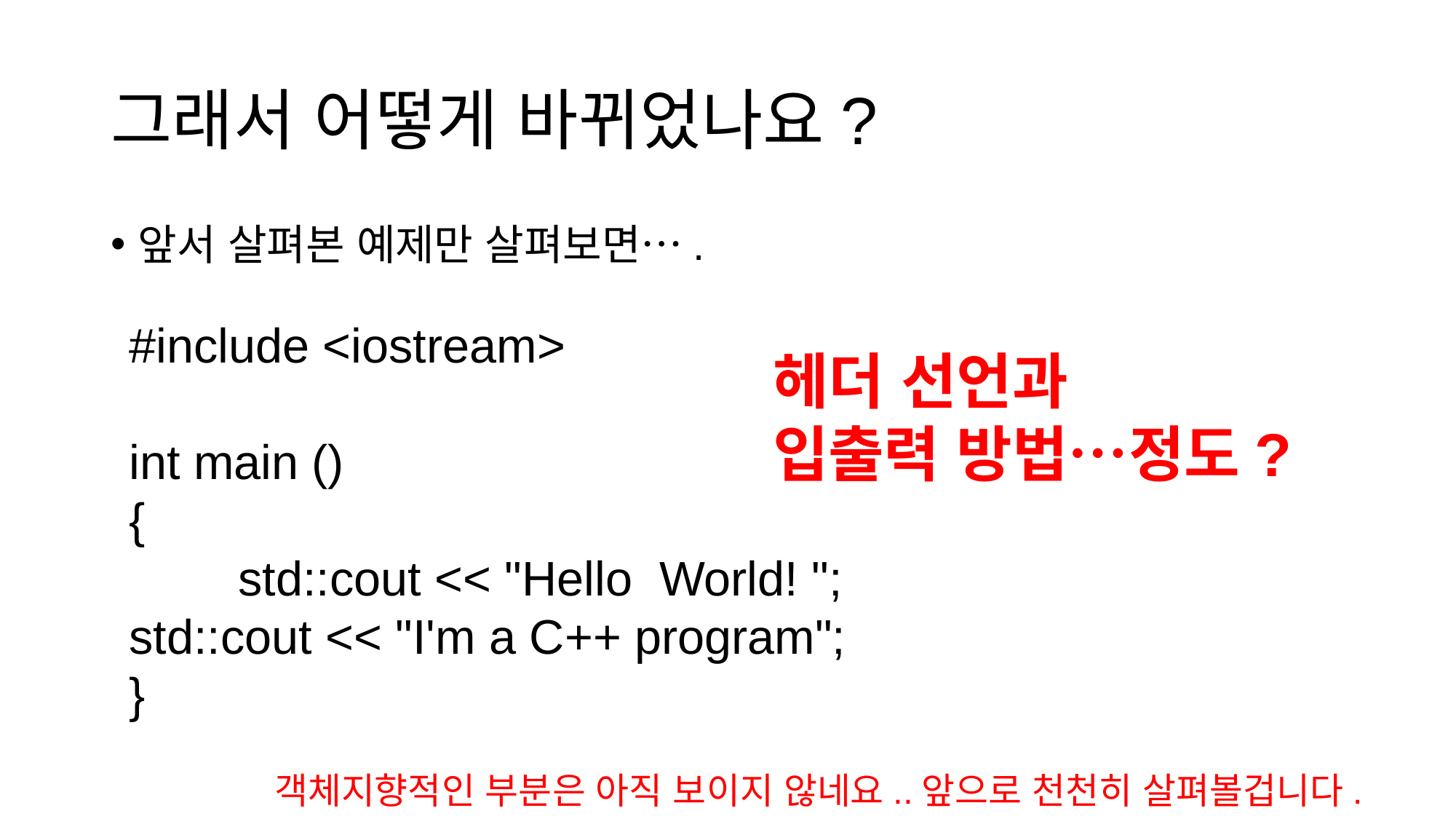

# 그래서 어떻게 바뀌었나요?
앞서 살펴본 예제만 살펴보면….
#include <iostream>

int main ()
{
	std::cout << "Hello  World! "; 	std::cout << "I'm a C++ program";
}

헤더 선언과
입출력 방법…정도?
객체지향적인 부분은 아직 보이지 않네요..앞으로 천천히 살펴볼겁니다.